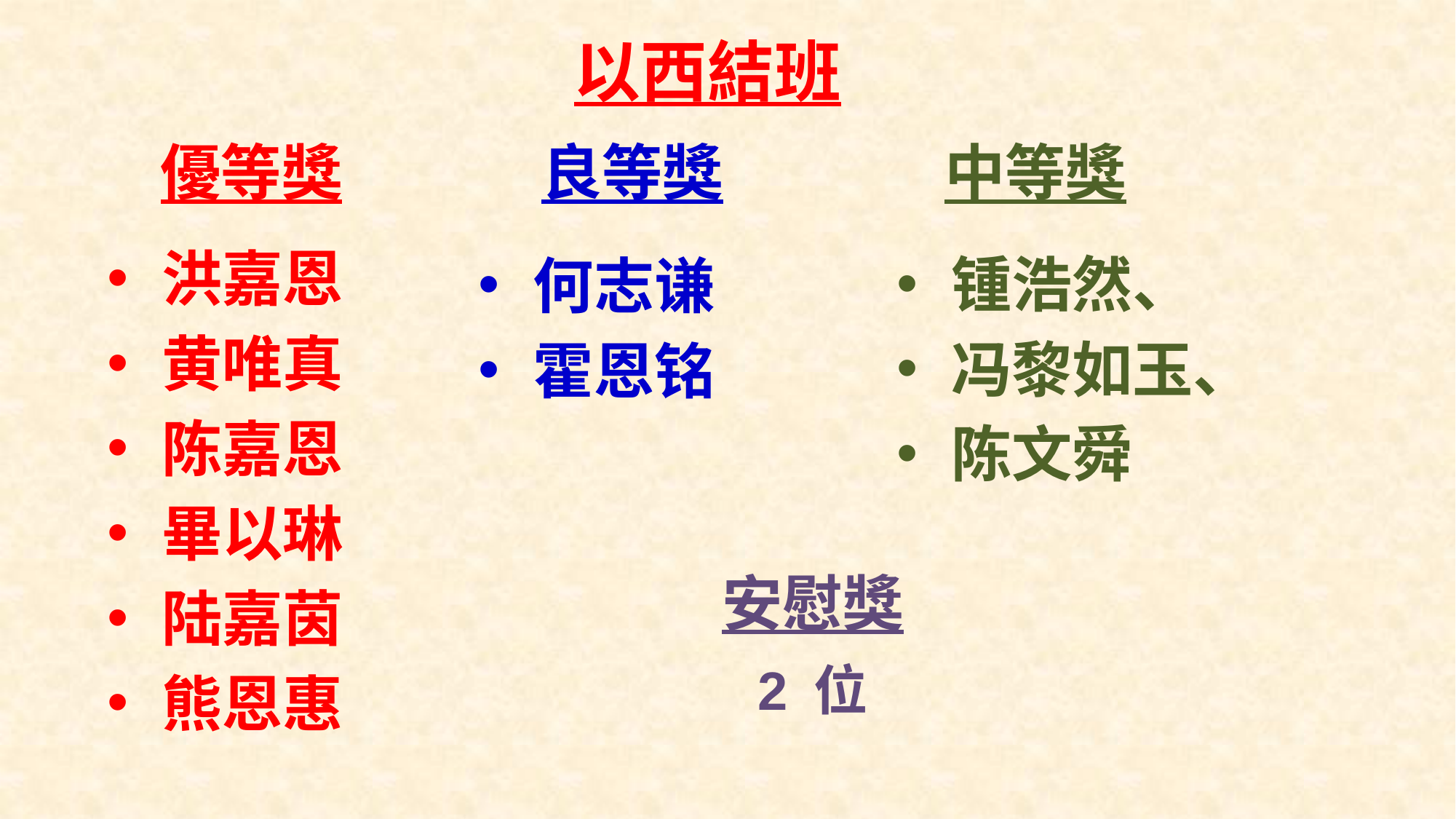

# 以西結班
良等獎
中等獎
優等獎
锺浩然、
冯黎如玉、
陈文舜
何志谦
霍恩铭
洪嘉恩
黄唯真
陈嘉恩
畢以琳
陆嘉茵
熊恩惠
安慰獎
2 位